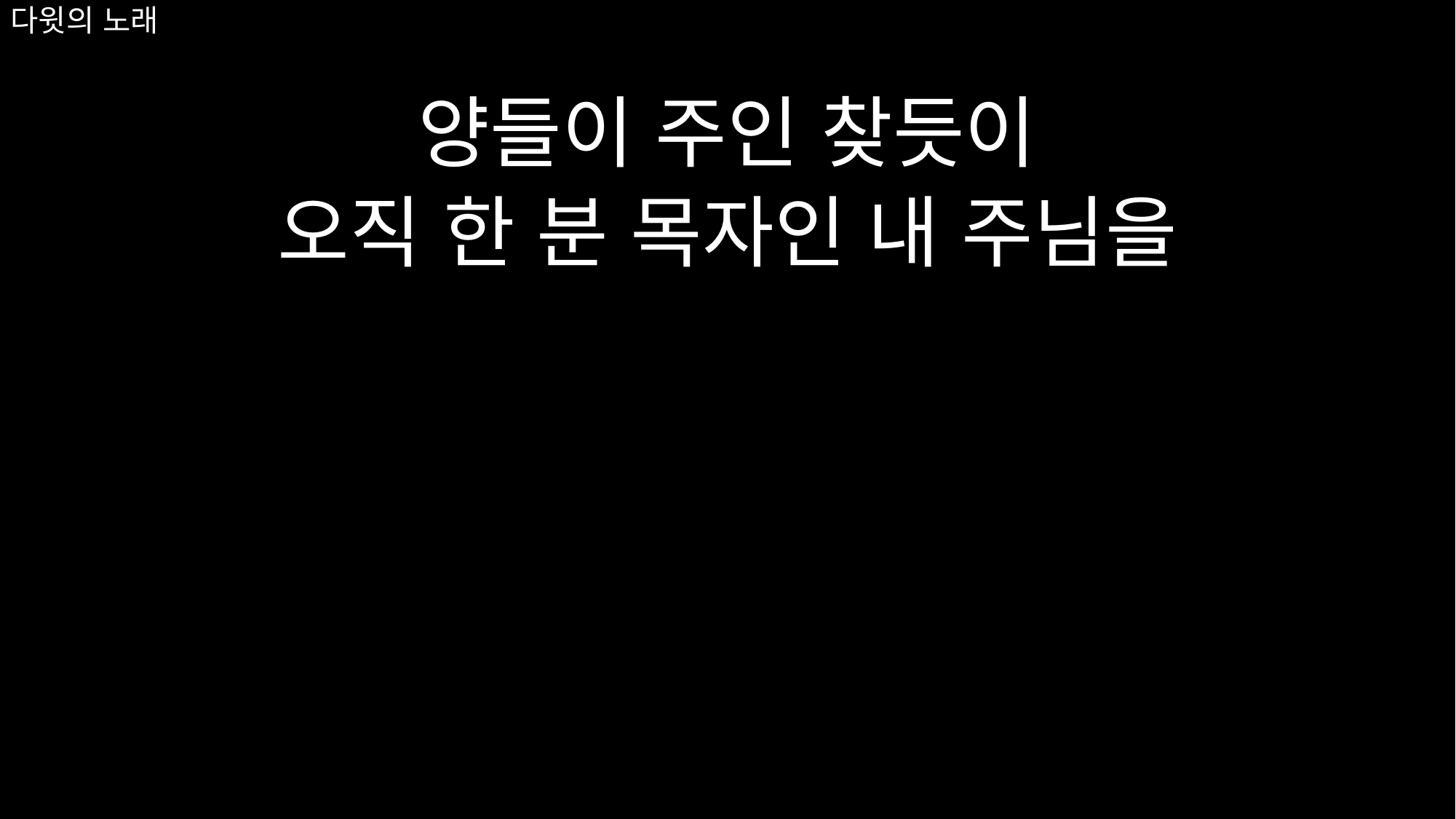

# 다윗의 노래
양들이 주인 찾듯이
오직 한 분 목자인 내 주님을